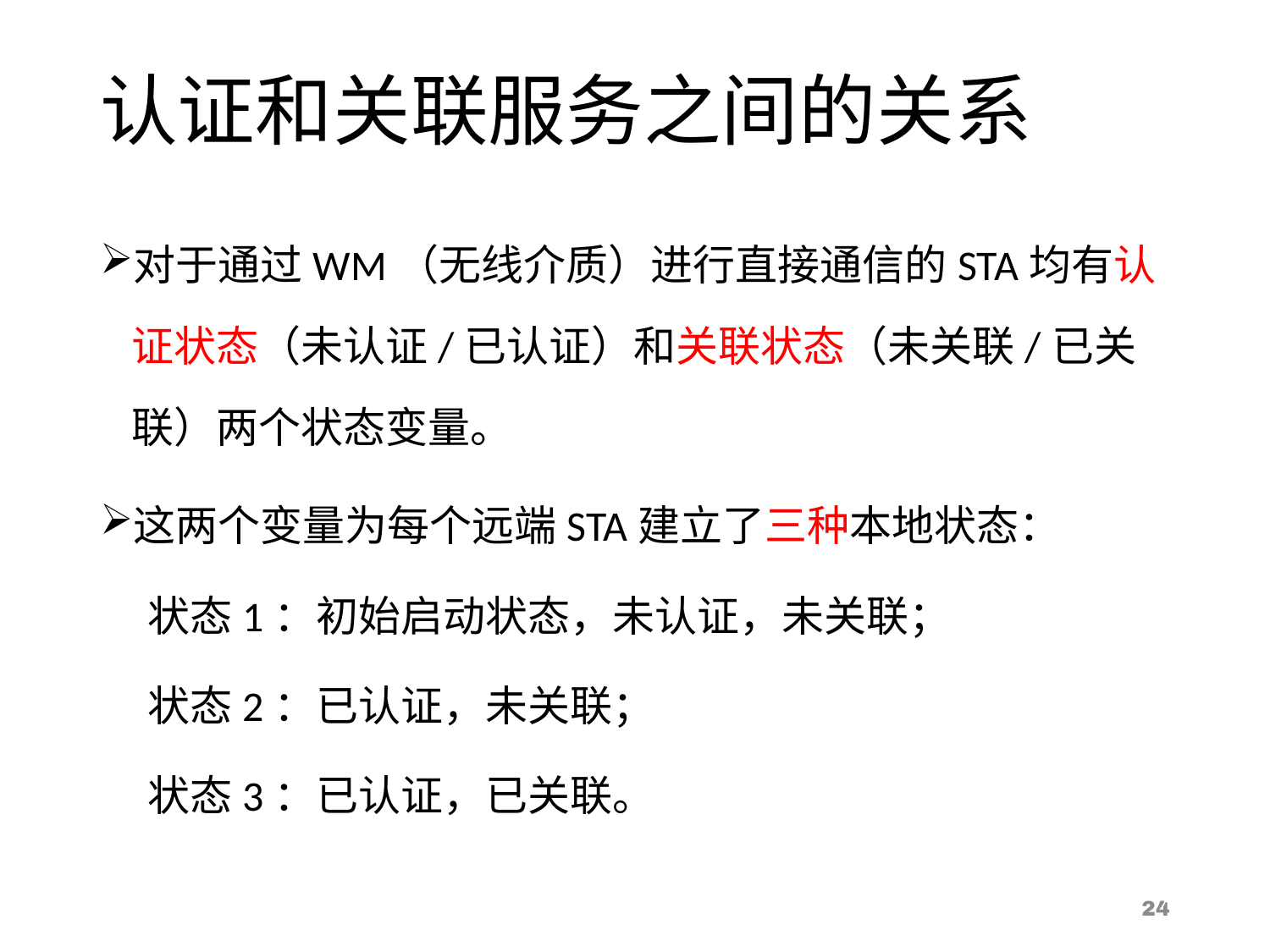

# 认证和关联服务之间的关系
对于通过WM（无线介质）进行直接通信的STA均有认证状态（未认证/已认证）和关联状态（未关联/已关联）两个状态变量。
这两个变量为每个远端STA建立了三种本地状态：
状态1：初始启动状态，未认证，未关联；
状态2：已认证，未关联；
状态3：已认证，已关联。
24